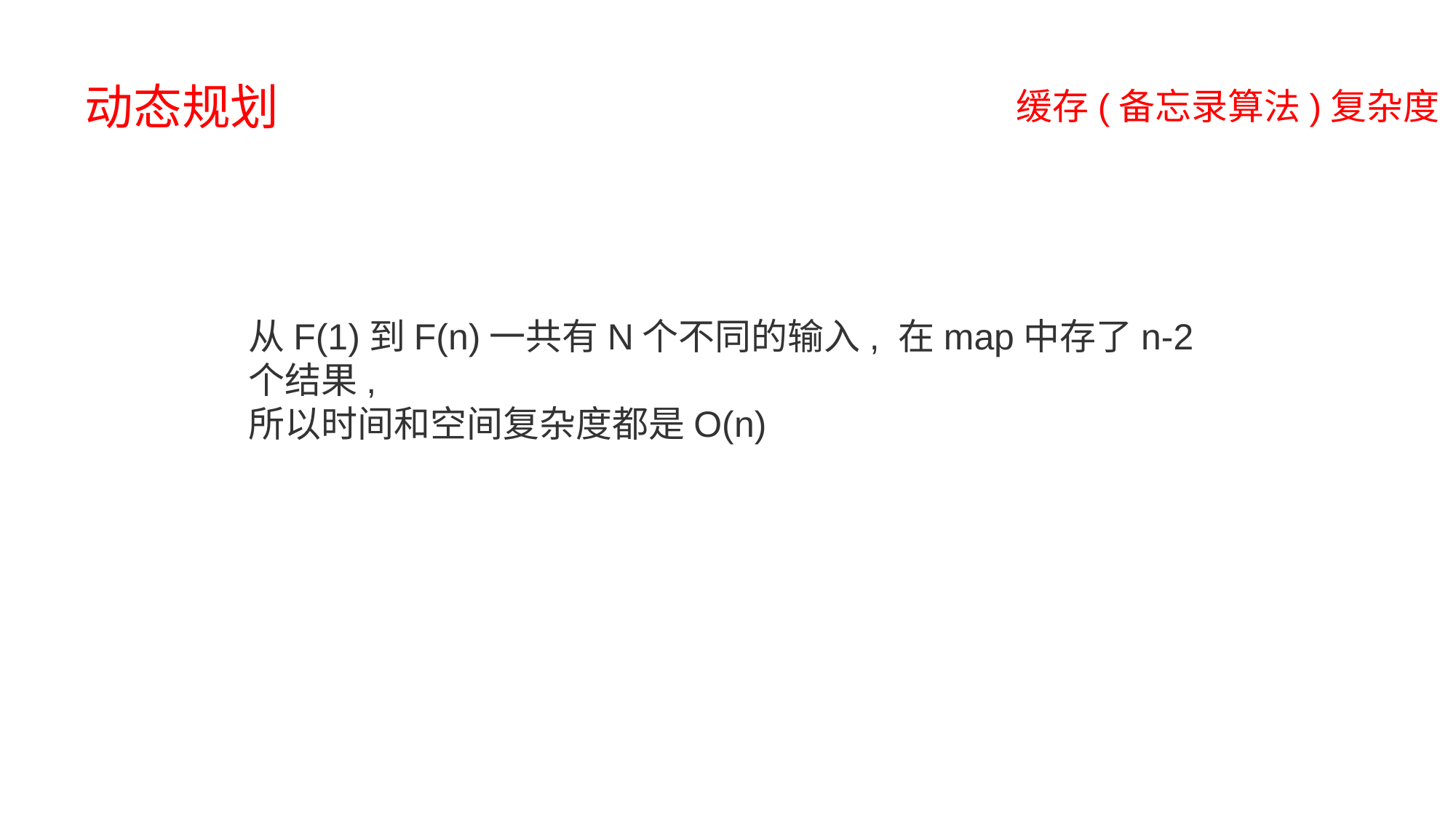

动态规划
缓存(备忘录算法)复杂度
从F(1)到F(n)一共有N个不同的输入, 在map中存了n-2个结果,
所以时间和空间复杂度都是O(n)